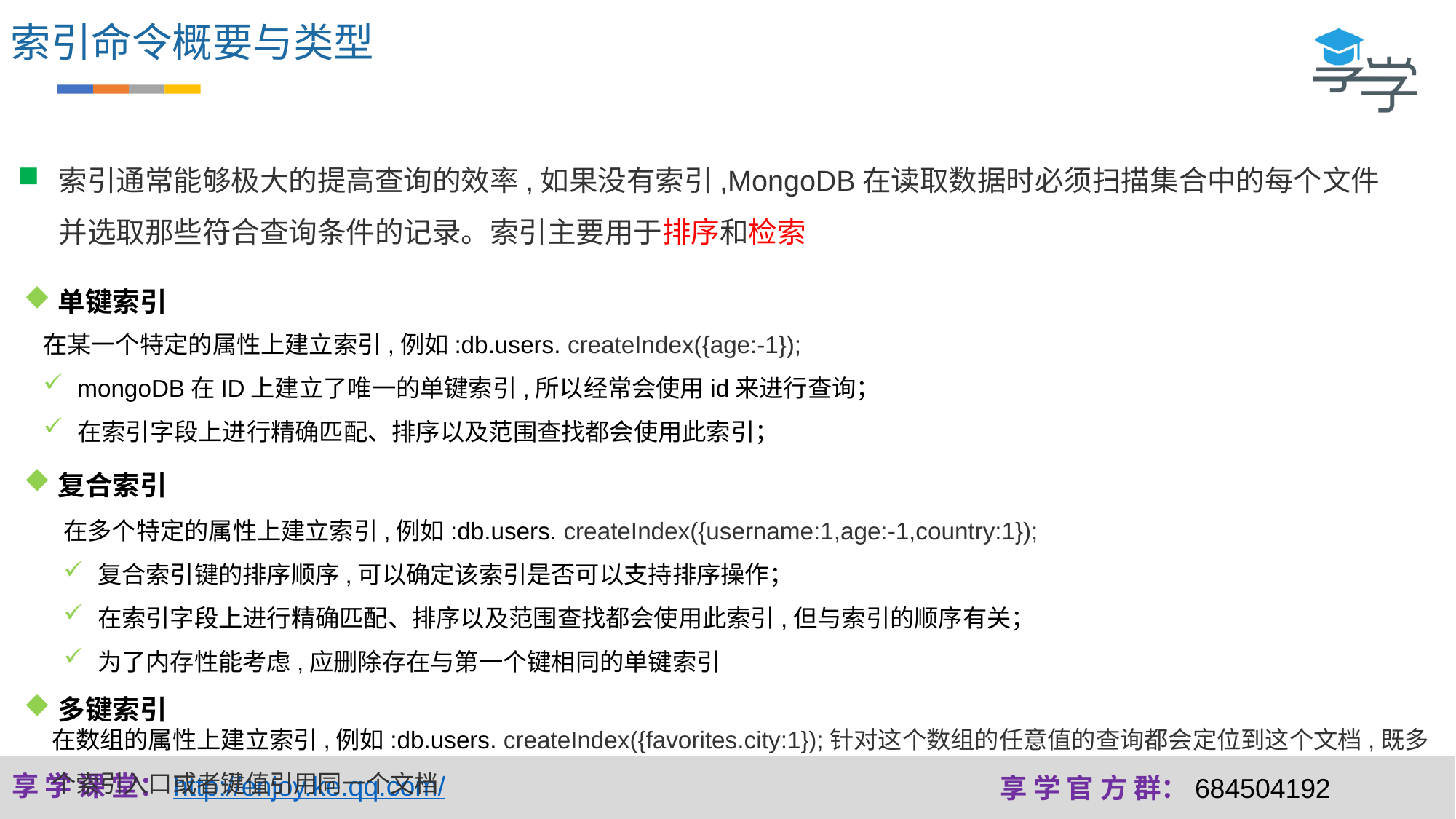

索引命令概要与类型

索引通常能够极大的提高查询的效率,如果没有索引,MongoDB在读取数据时必须扫描集合中的每个文件并选取那些符合查询条件的记录。索引主要用于排序和检索
单键索引
在某一个特定的属性上建立索引,例如:db.users. createIndex({age:-1});
mongoDB在ID上建立了唯一的单键索引,所以经常会使用id来进行查询；
在索引字段上进行精确匹配、排序以及范围查找都会使用此索引；
复合索引
在多个特定的属性上建立索引,例如:db.users. createIndex({username:1,age:-1,country:1});
复合索引键的排序顺序,可以确定该索引是否可以支持排序操作；
在索引字段上进行精确匹配、排序以及范围查找都会使用此索引,但与索引的顺序有关；
为了内存性能考虑,应删除存在与第一个键相同的单键索引
多键索引
在数组的属性上建立索引,例如:db.users. createIndex({favorites.city:1});针对这个数组的任意值的查询都会定位到这个文档,既多个索引入口或者键值引用同一个文档